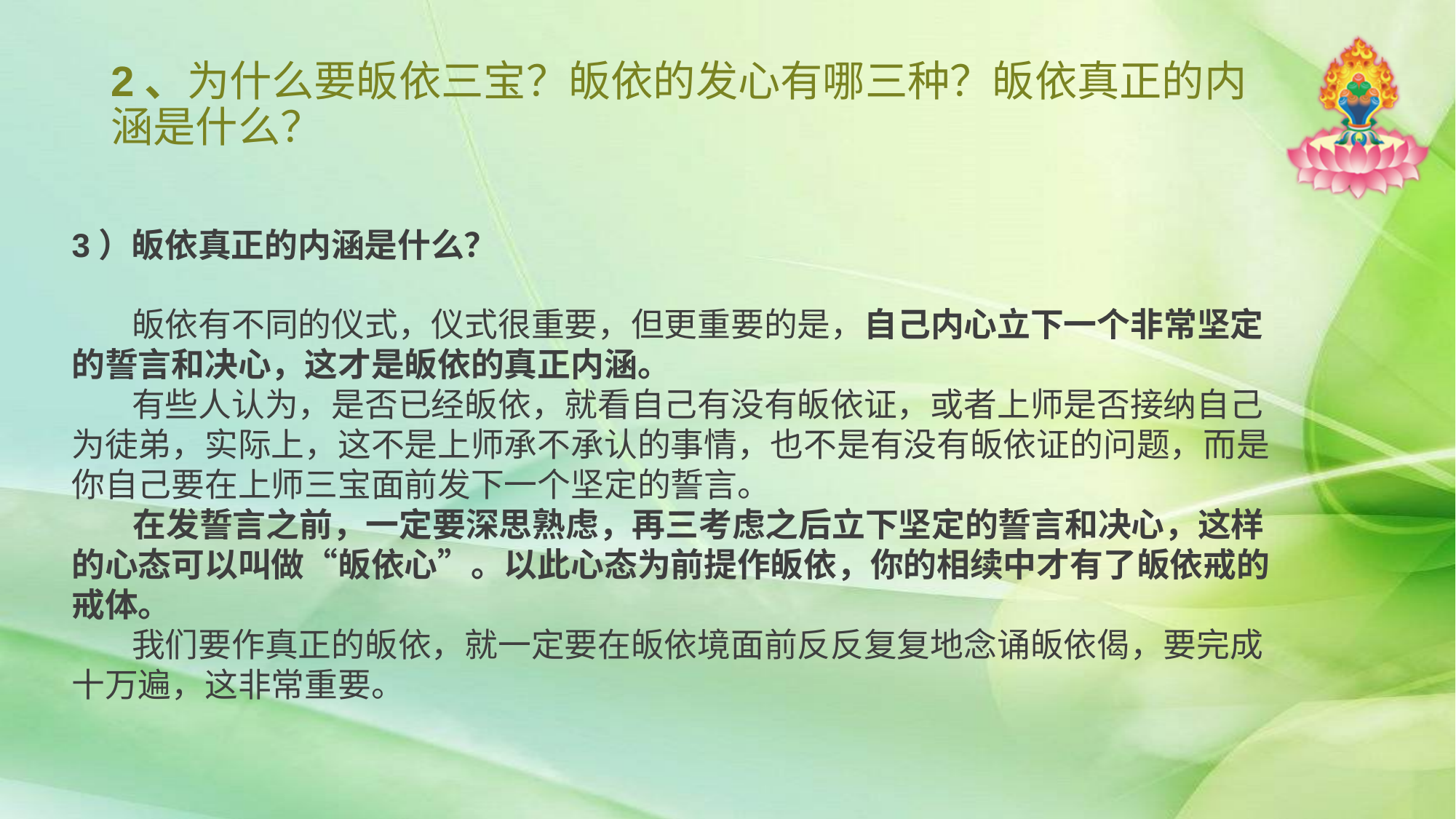

# 2、为什么要皈依三宝？皈依的发心有哪三种？皈依真正的内涵是什么？

3）皈依真正的内涵是什么？

       皈依有不同的仪式，仪式很重要，但更重要的是，自己内心立下一个非常坚定的誓言和决心，这才是皈依的真正内涵。
       有些人认为，是否已经皈依，就看自己有没有皈依证，或者上师是否接纳自己为徒弟，实际上，这不是上师承不承认的事情，也不是有没有皈依证的问题，而是你自己要在上师三宝面前发下一个坚定的誓言。
       在发誓言之前，一定要深思熟虑，再三考虑之后立下坚定的誓言和决心，这样的心态可以叫做“皈依心”。以此心态为前提作皈依，你的相续中才有了皈依戒的戒体。
       我们要作真正的皈依，就一定要在皈依境面前反反复复地念诵皈依偈，要完成十万遍，这非常重要。